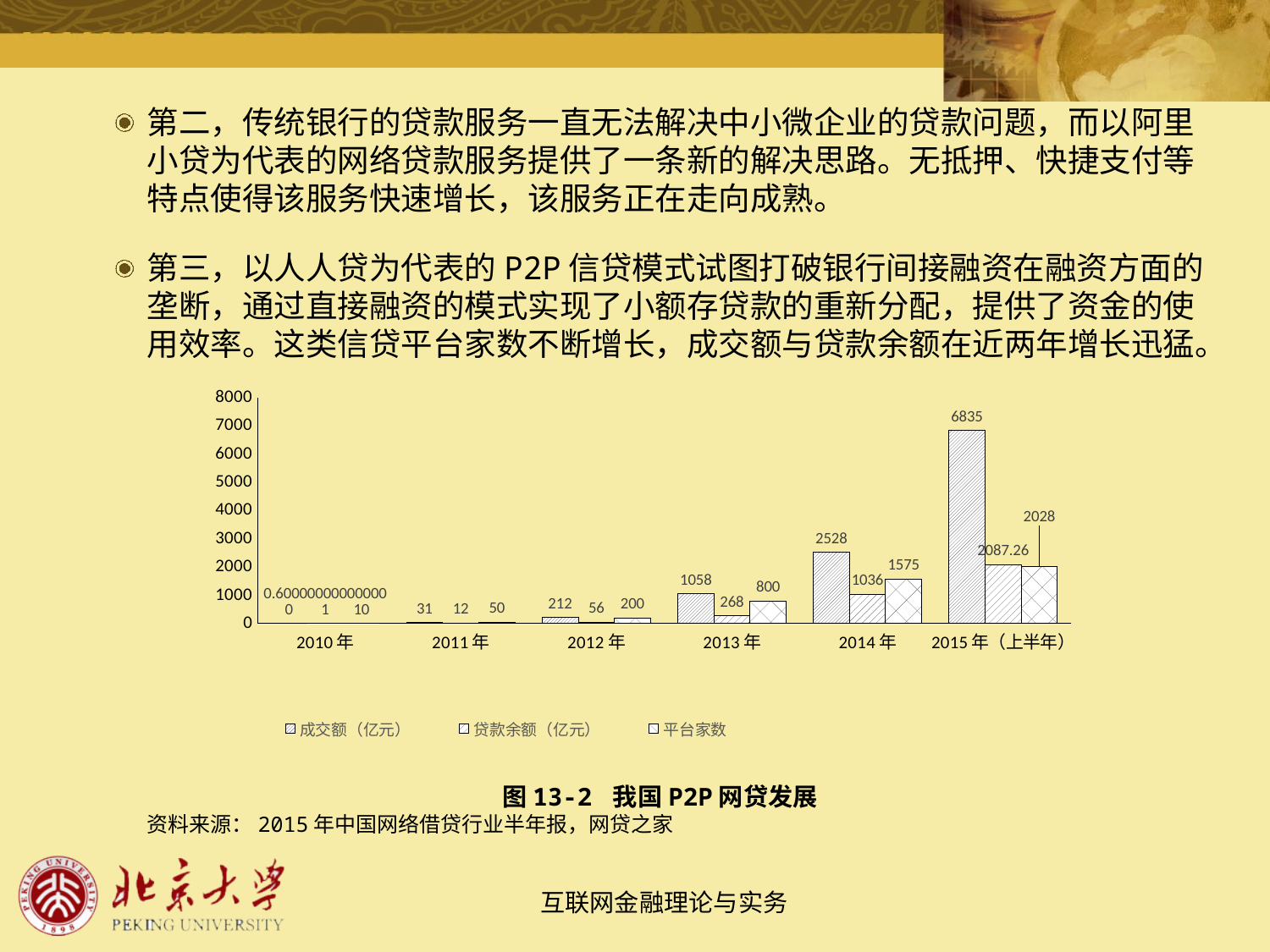

第二，传统银行的贷款服务一直无法解决中小微企业的贷款问题，而以阿里小贷为代表的网络贷款服务提供了一条新的解决思路。无抵押、快捷支付等特点使得该服务快速增长，该服务正在走向成熟。
第三，以人人贷为代表的P2P信贷模式试图打破银行间接融资在融资方面的垄断，通过直接融资的模式实现了小额存贷款的重新分配，提供了资金的使用效率。这类信贷平台家数不断增长，成交额与贷款余额在近两年增长迅猛。

图13-2 我国P2P网贷发展
资料来源：2015年中国网络借贷行业半年报，网贷之家

### Chart

| Category |  |  |  |
|---|---|---|---|
| 2010年 | 0.0 | 0.6000000000000006 | 10.0 |
| 2011年 | 31.0 | 12.0 | 50.0 |
| 2012年 | 212.0 | 56.0 | 200.0 |
| 2013年 | 1058.0 | 268.0 | 800.0 |
| 2014年 | 2528.0 | 1036.0 | 1575.0 |
| 2015年（上半年） | 6835.0 | 2087.2599999999998 | 2028.0 |